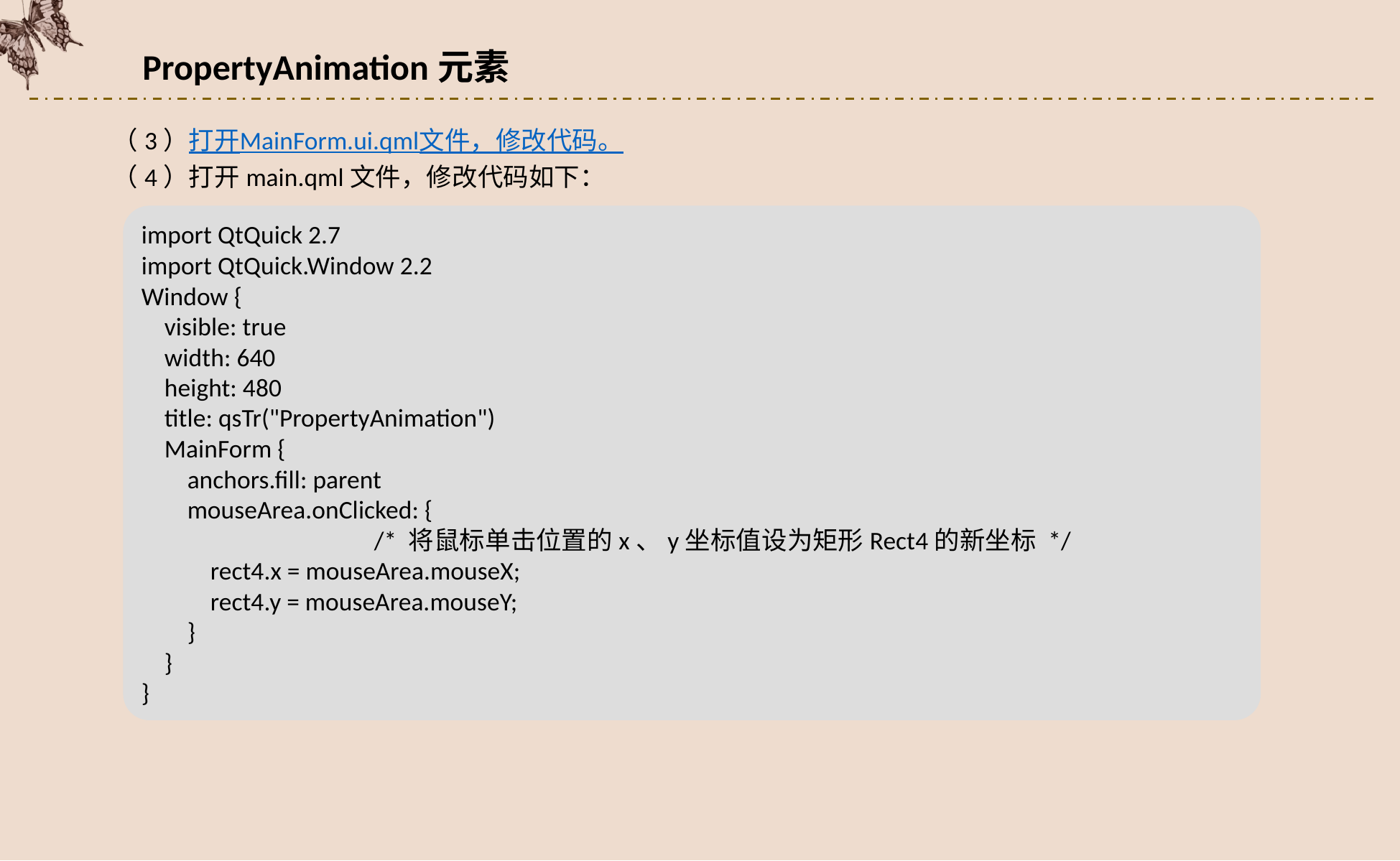

PropertyAnimation元素
（3）打开MainForm.ui.qml文件，修改代码。
（4）打开main.qml文件，修改代码如下：
import QtQuick 2.7
import QtQuick.Window 2.2
Window {
    visible: true
    width: 640
    height: 480
    title: qsTr("PropertyAnimation")
    MainForm {
        anchors.fill: parent
        mouseArea.onClicked: {
		   /* 将鼠标单击位置的x、y坐标值设为矩形Rect4的新坐标 */
            rect4.x = mouseArea.mouseX;
            rect4.y = mouseArea.mouseY;
        }
    }
}